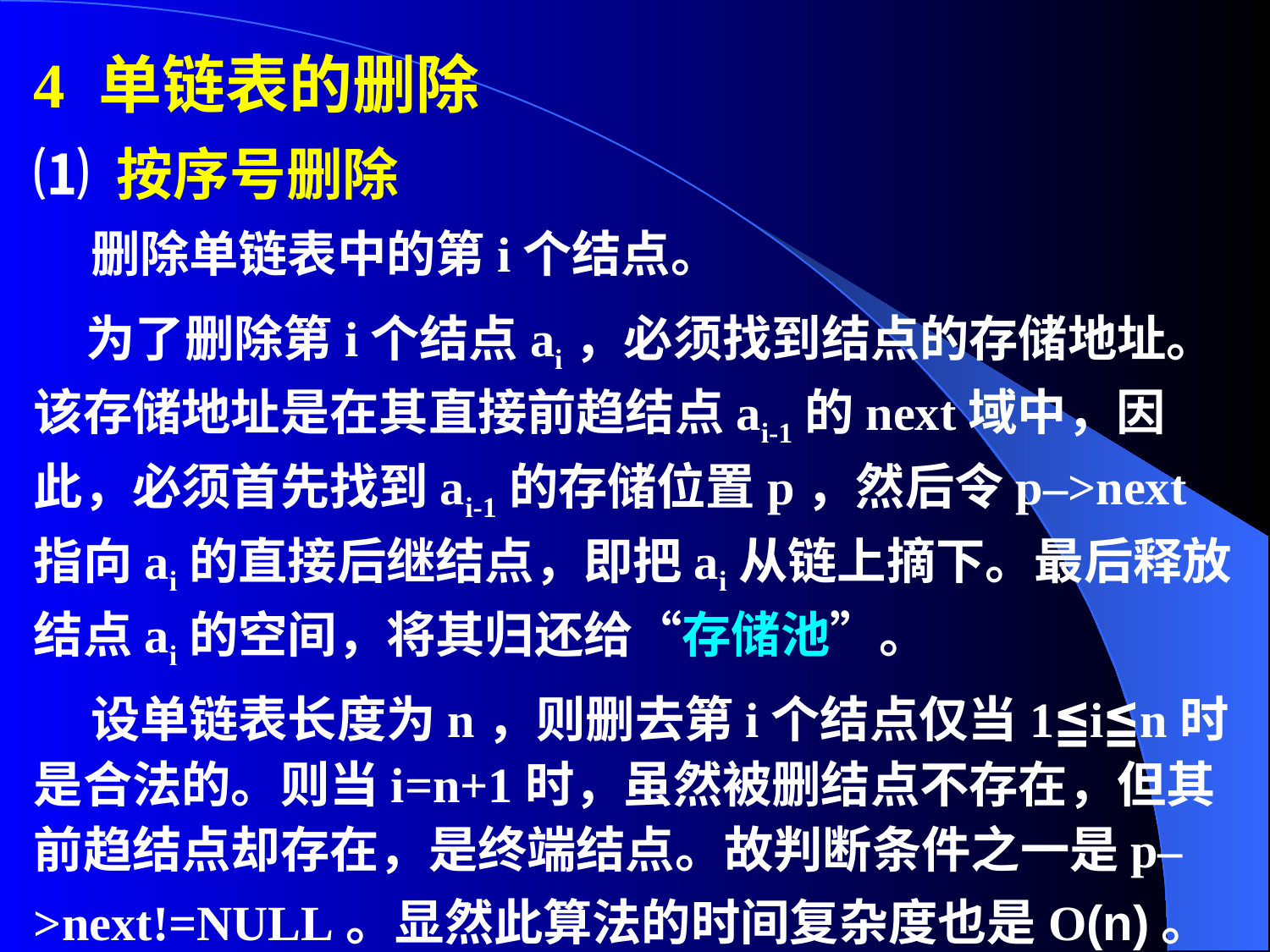

# 4 单链表的删除
⑴ 按序号删除
    删除单链表中的第i个结点。
   为了删除第i个结点ai，必须找到结点的存储地址。该存储地址是在其直接前趋结点ai-1的next域中，因此，必须首先找到ai-1的存储位置p，然后令p–>next指向ai的直接后继结点，即把ai从链上摘下。最后释放结点ai的空间，将其归还给“存储池”。
    设单链表长度为n，则删去第i个结点仅当1≦i≦n时是合法的。则当i=n+1时，虽然被删结点不存在，但其前趋结点却存在，是终端结点。故判断条件之一是p–>next!=NULL。显然此算法的时间复杂度也是O(n)。